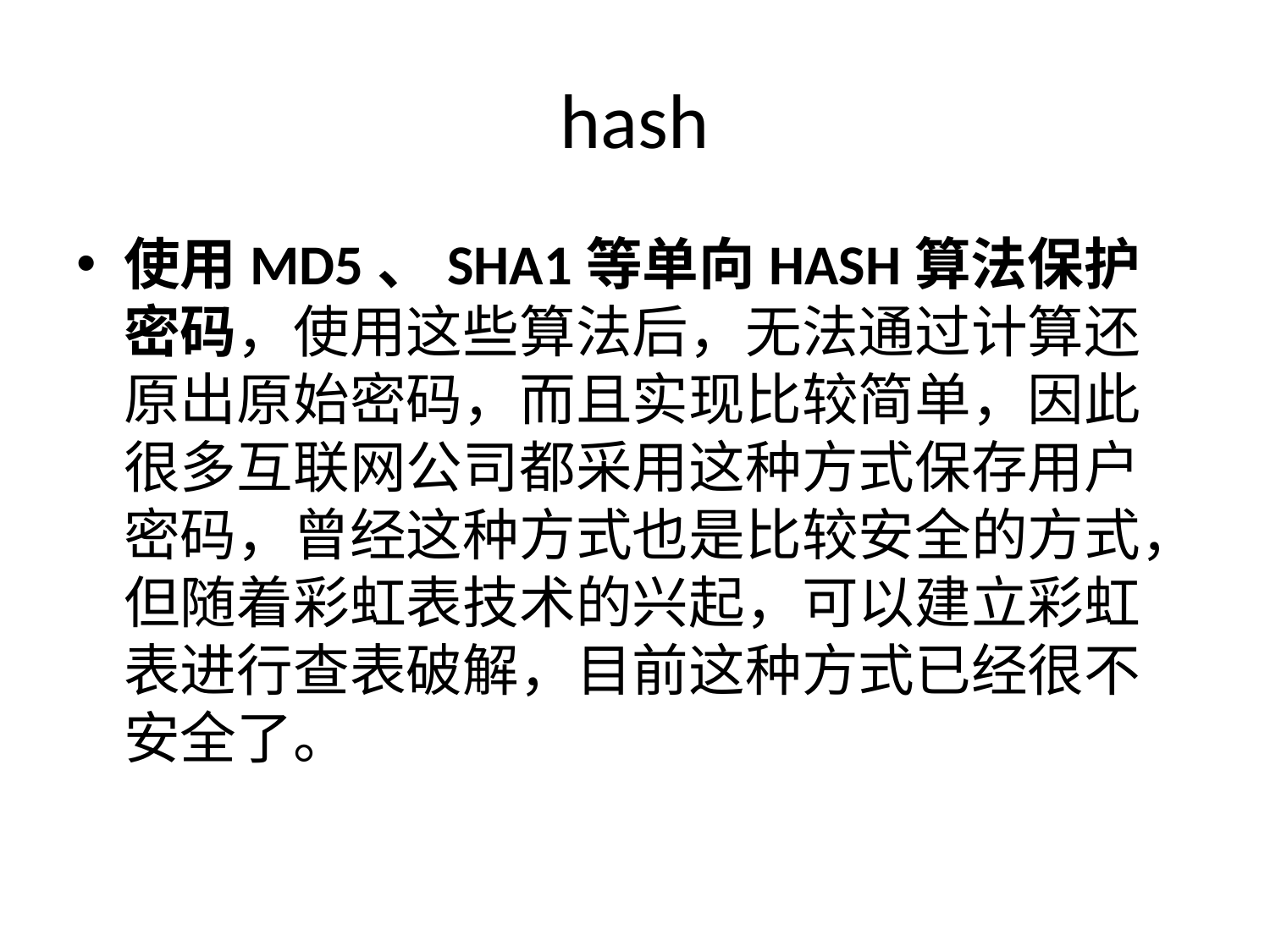

# hash
使用MD5、SHA1等单向HASH算法保护密码，使用这些算法后，无法通过计算还原出原始密码，而且实现比较简单，因此很多互联网公司都采用这种方式保存用户密码，曾经这种方式也是比较安全的方式，但随着彩虹表技术的兴起，可以建立彩虹表进行查表破解，目前这种方式已经很不安全了。